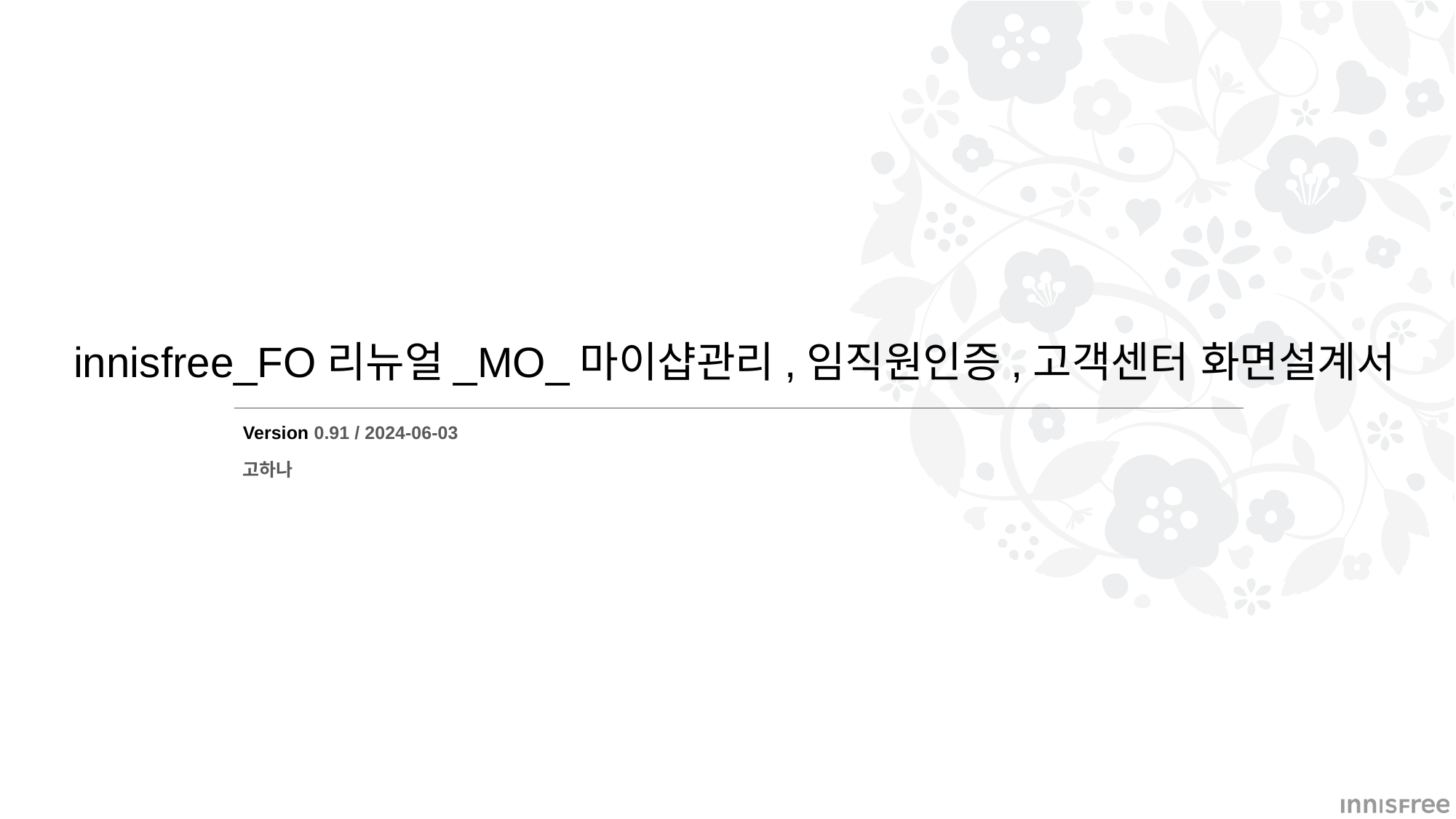

innisfree_FO리뉴얼_MO_마이샵관리,임직원인증,고객센터 화면설계서
Version 0.91 / 2024-06-03
고하나